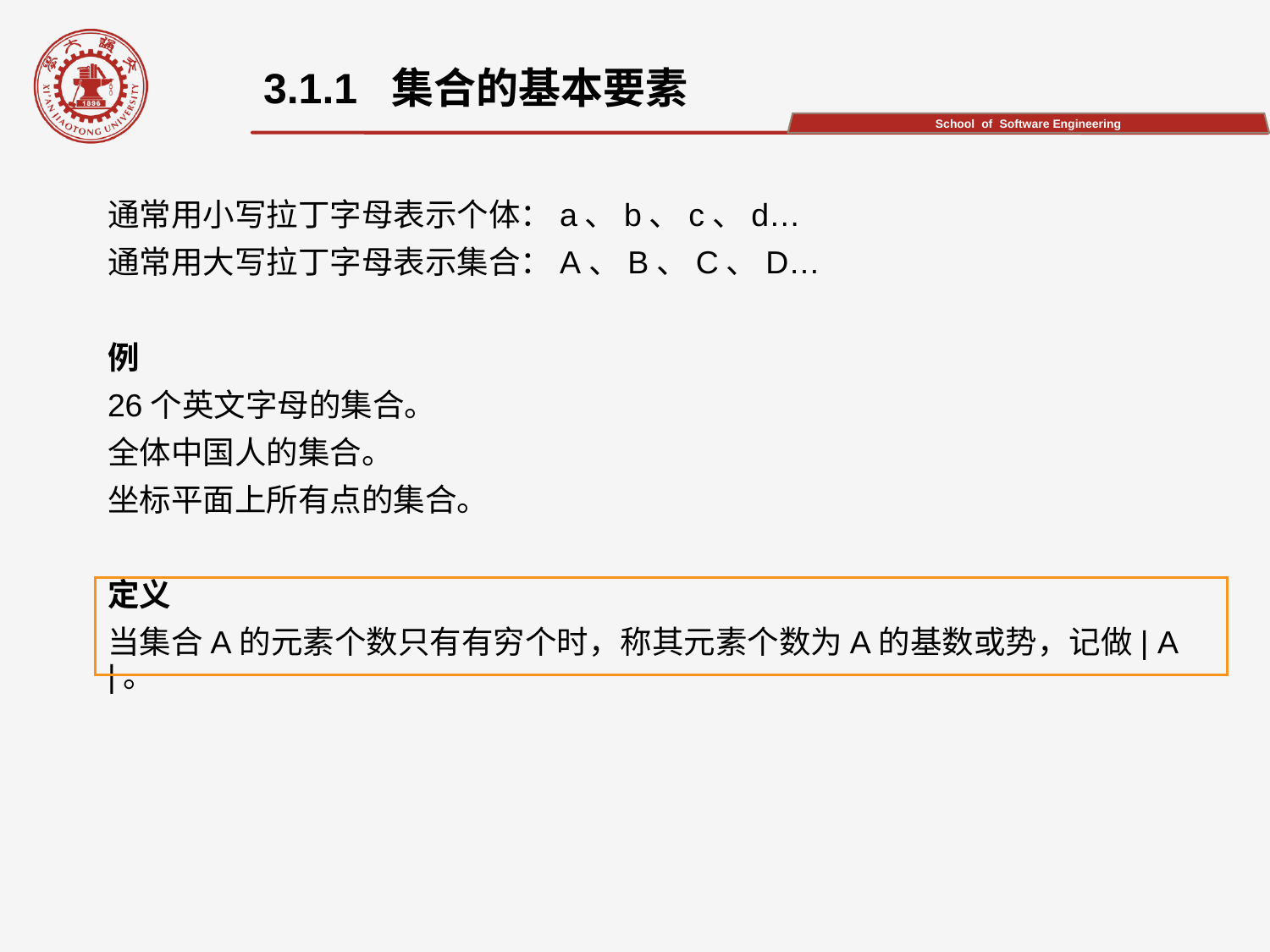

3.1.1  集合的基本要素

通常用小写拉丁字母表示个体：a、b、c、d…
通常用大写拉丁字母表示集合：A、B、C、D…

例
26个英文字母的集合。
全体中国人的集合。
坐标平面上所有点的集合。

定义
当集合A的元素个数只有有穷个时，称其元素个数为A的基数或势，记做| A |。